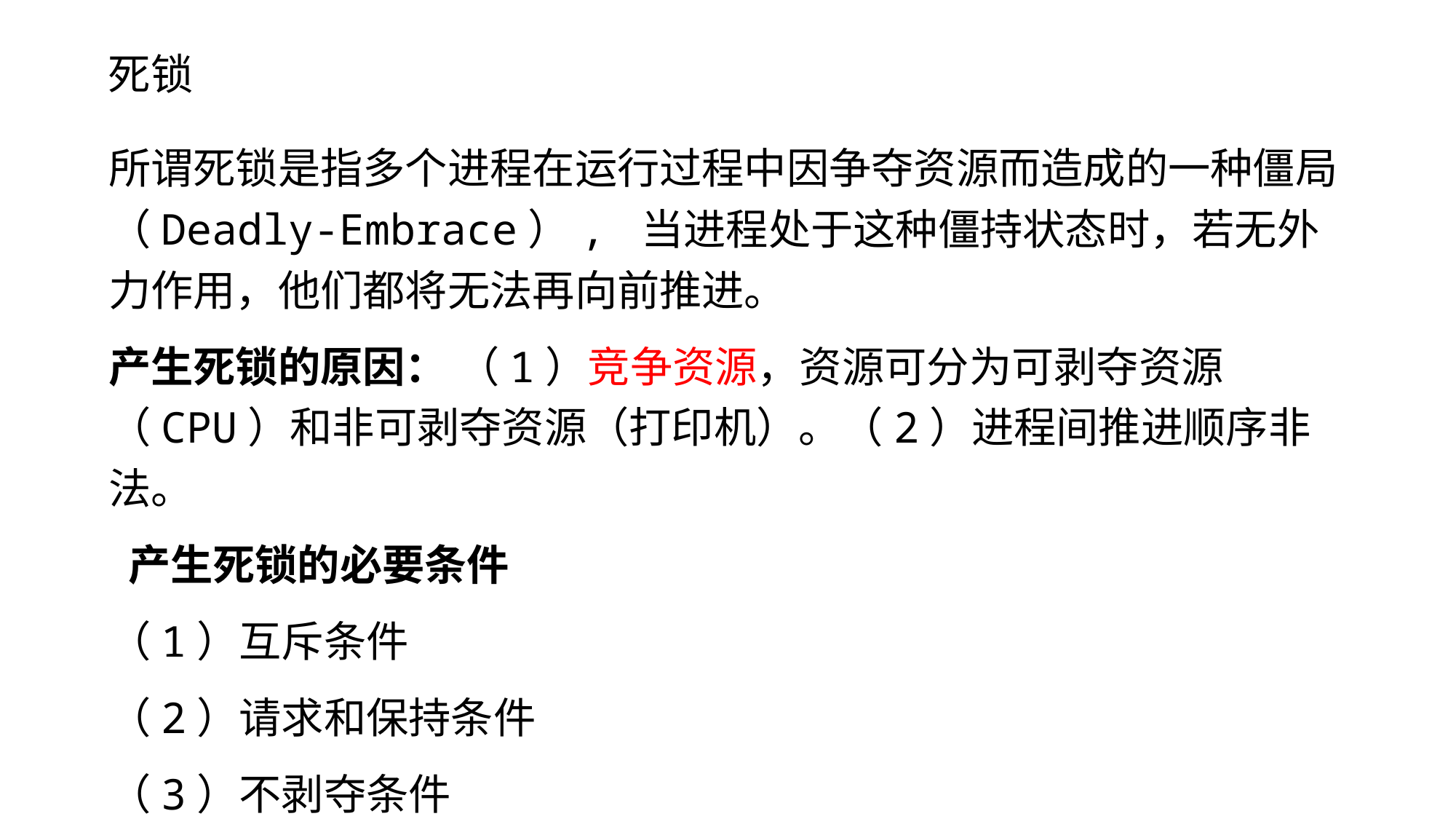

# 死锁
所谓死锁是指多个进程在运行过程中因争夺资源而造成的一种僵局（Deadly-Embrace）, 当进程处于这种僵持状态时，若无外力作用，他们都将无法再向前推进。
产生死锁的原因： （1）竞争资源，资源可分为可剥夺资源（CPU）和非可剥夺资源（打印机）。（2）进程间推进顺序非法。
 产生死锁的必要条件
（1）互斥条件
（2）请求和保持条件
（3）不剥夺条件
（4）环路等待条件